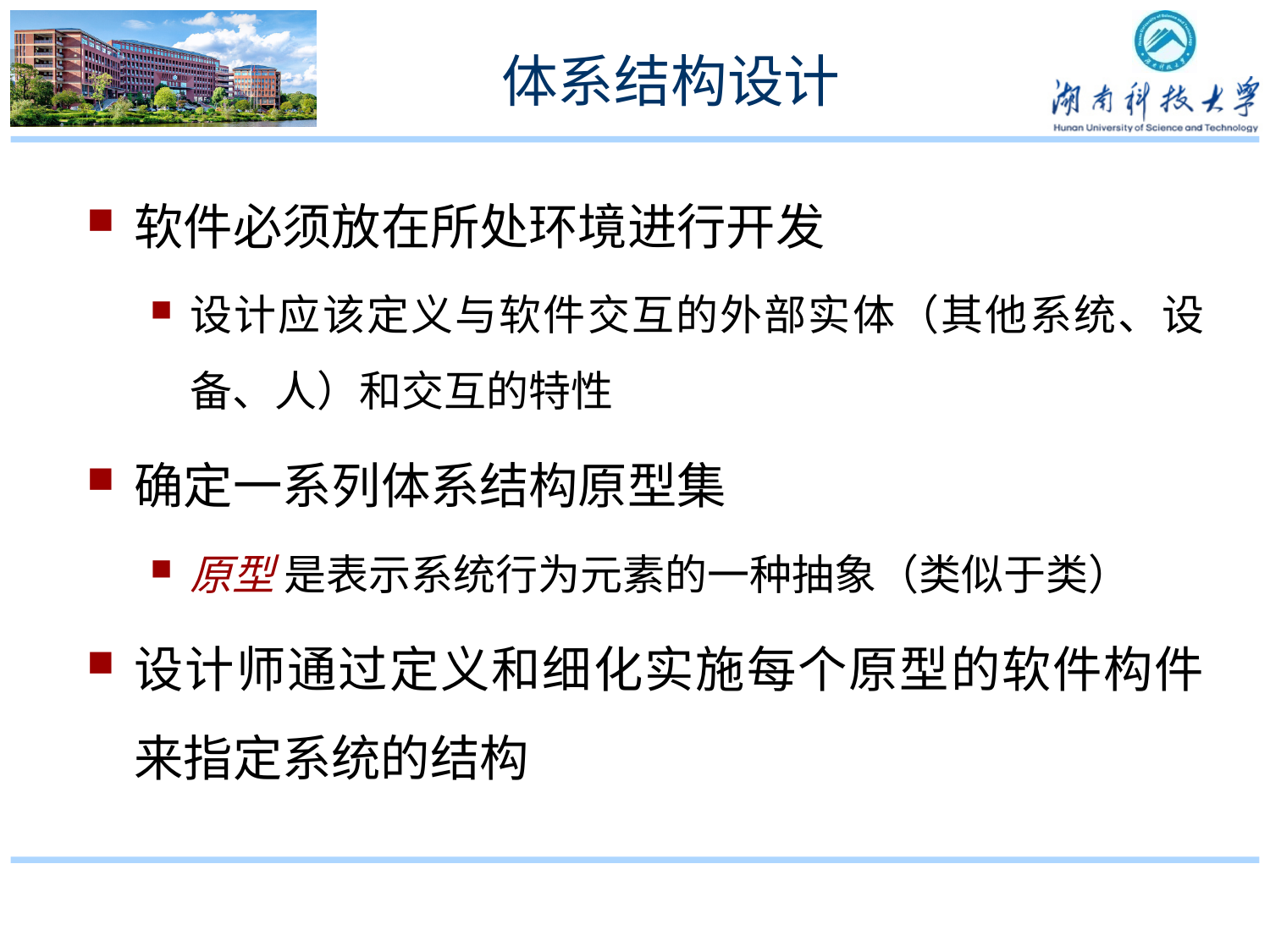

# 体系结构设计
软件必须放在所处环境进行开发
设计应该定义与软件交互的外部实体（其他系统、设备、人）和交互的特性
确定一系列体系结构原型集
原型 是表示系统行为元素的一种抽象（类似于类）
设计师通过定义和细化实施每个原型的软件构件来指定系统的结构
11